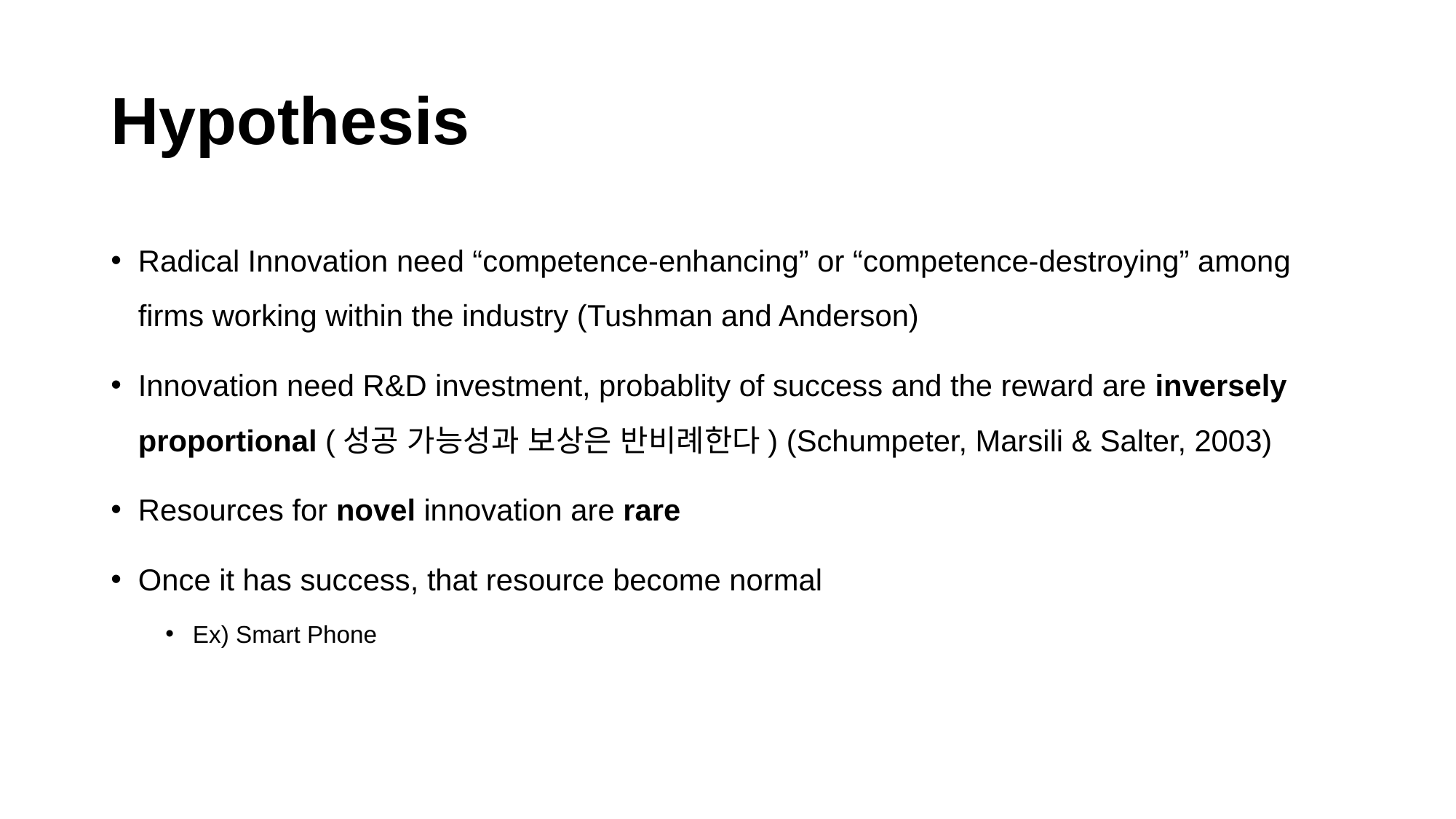

# Hypothesis
Radical Innovation need “competence-enhancing” or “competence-destroying” among firms working within the industry (Tushman and Anderson)
Innovation need R&D investment, probablity of success and the reward are inversely proportional (성공 가능성과 보상은 반비례한다) (Schumpeter, Marsili & Salter, 2003)
Resources for novel innovation are rare
Once it has success, that resource become normal
Ex) Smart Phone